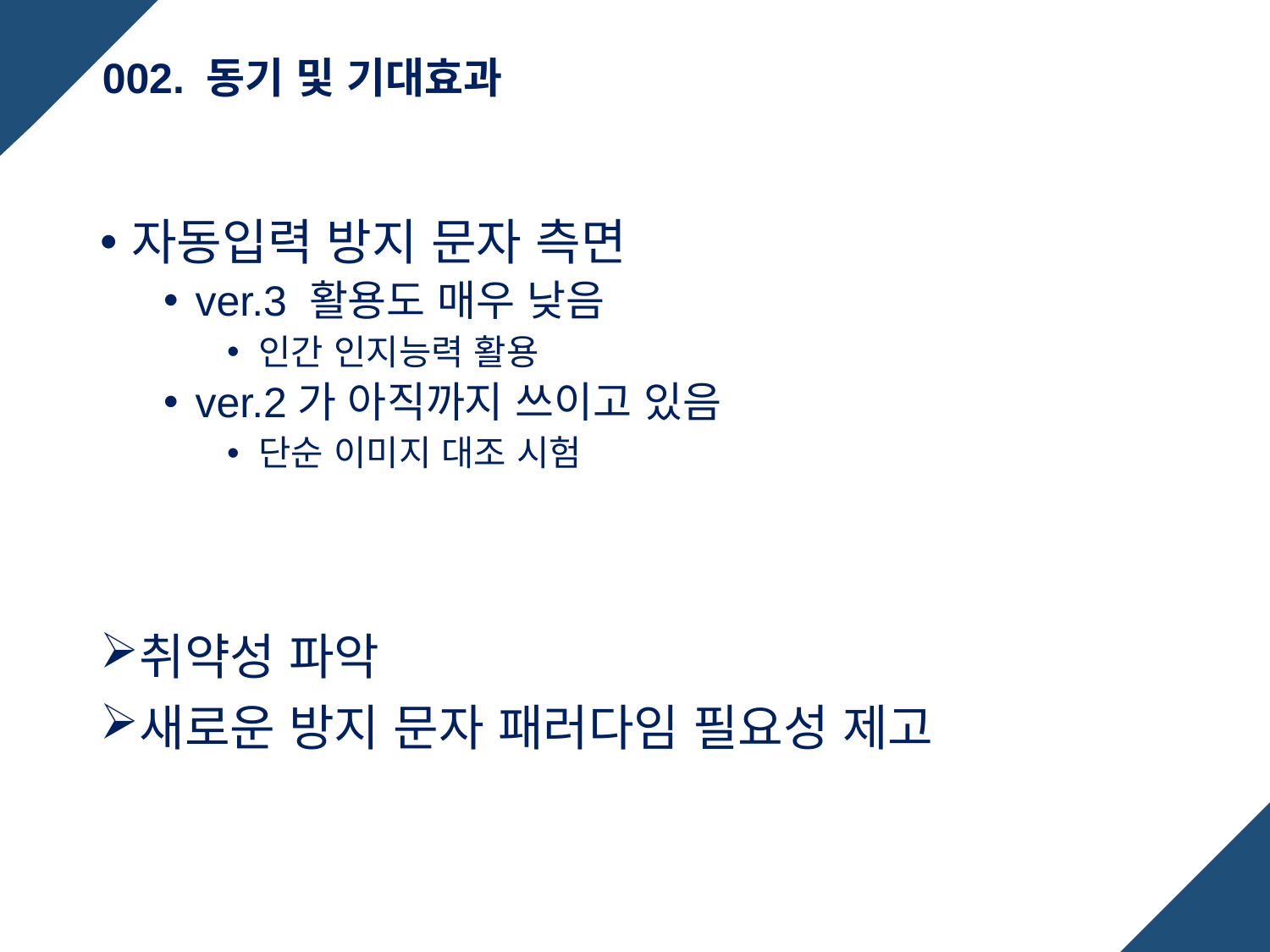

# 002. 동기 및 기대효과

자동입력 방지 문자 측면
ver.3 활용도 매우 낮음
인간 인지능력 활용
ver.2가 아직까지 쓰이고 있음
단순 이미지 대조 시험

취약성 파악
새로운 방지 문자 패러다임 필요성 제고